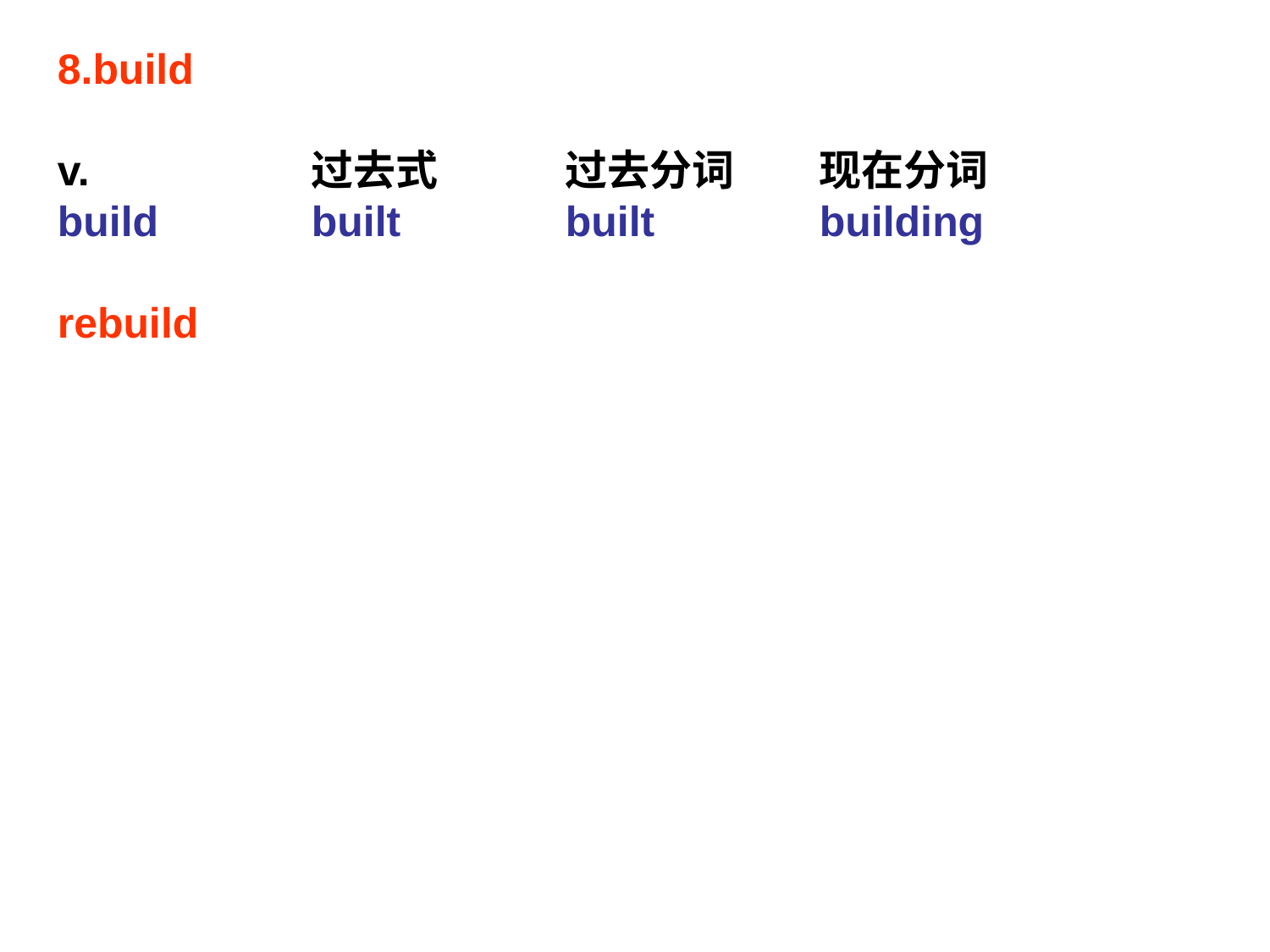

8.build

v.		过去式	过去分词	现在分词
build		built		built		building

rebuild